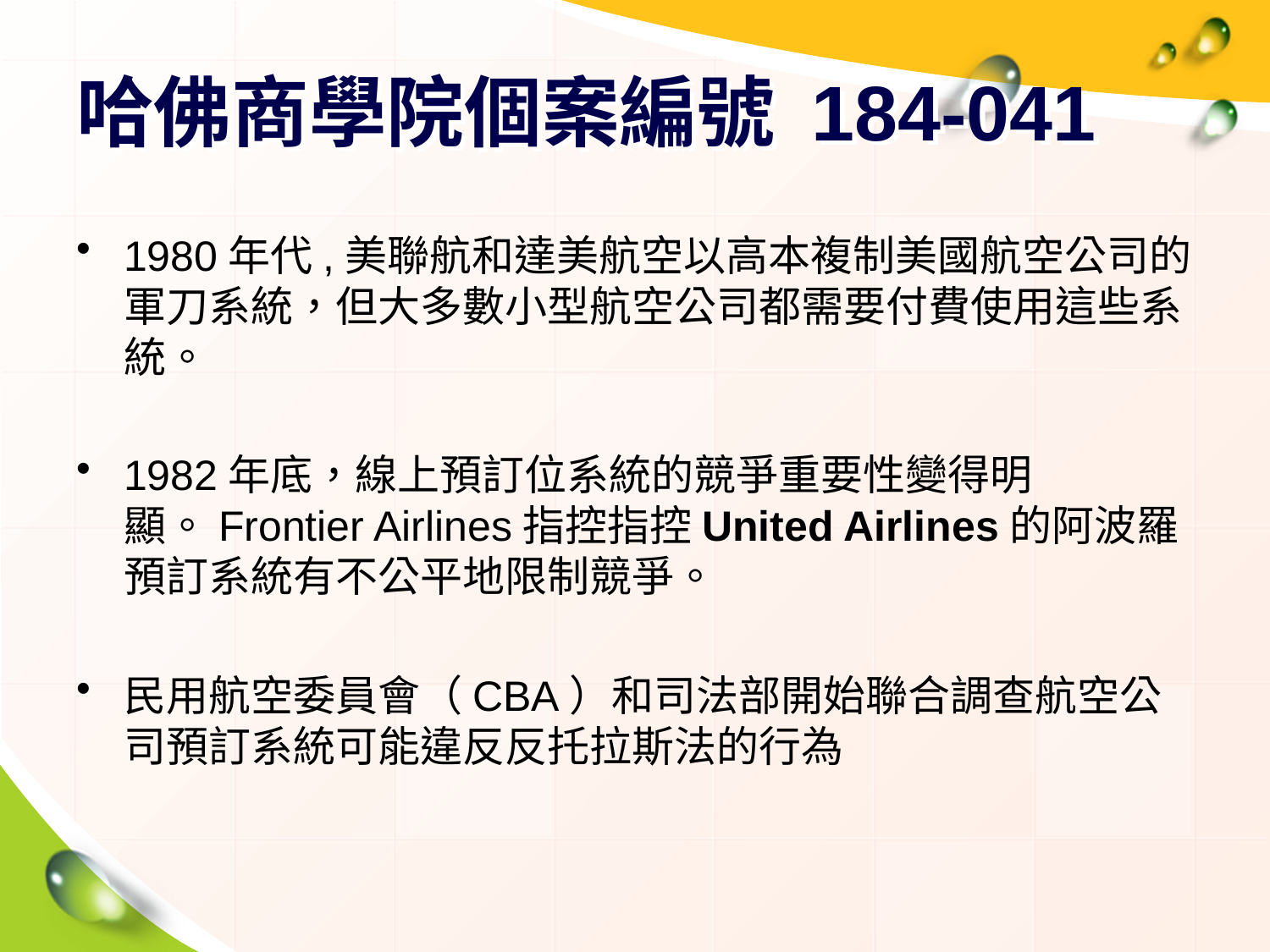

# 哈佛商學院個案編號 184-041
1980年代,美聯航和達美航空以高本複制美國航空公司的軍刀系統，但大多數小型航空公司都需要付費使用這些系統。

1982年底，線上預訂位系統的競爭重要性變得明顯。Frontier Airlines指控指控United Airlines的阿波羅預訂系統有不公平地限制競爭。

民用航空委員會（CBA）和司法部開始聯合調查航空公司預訂系統可能違反反托拉斯法的行為